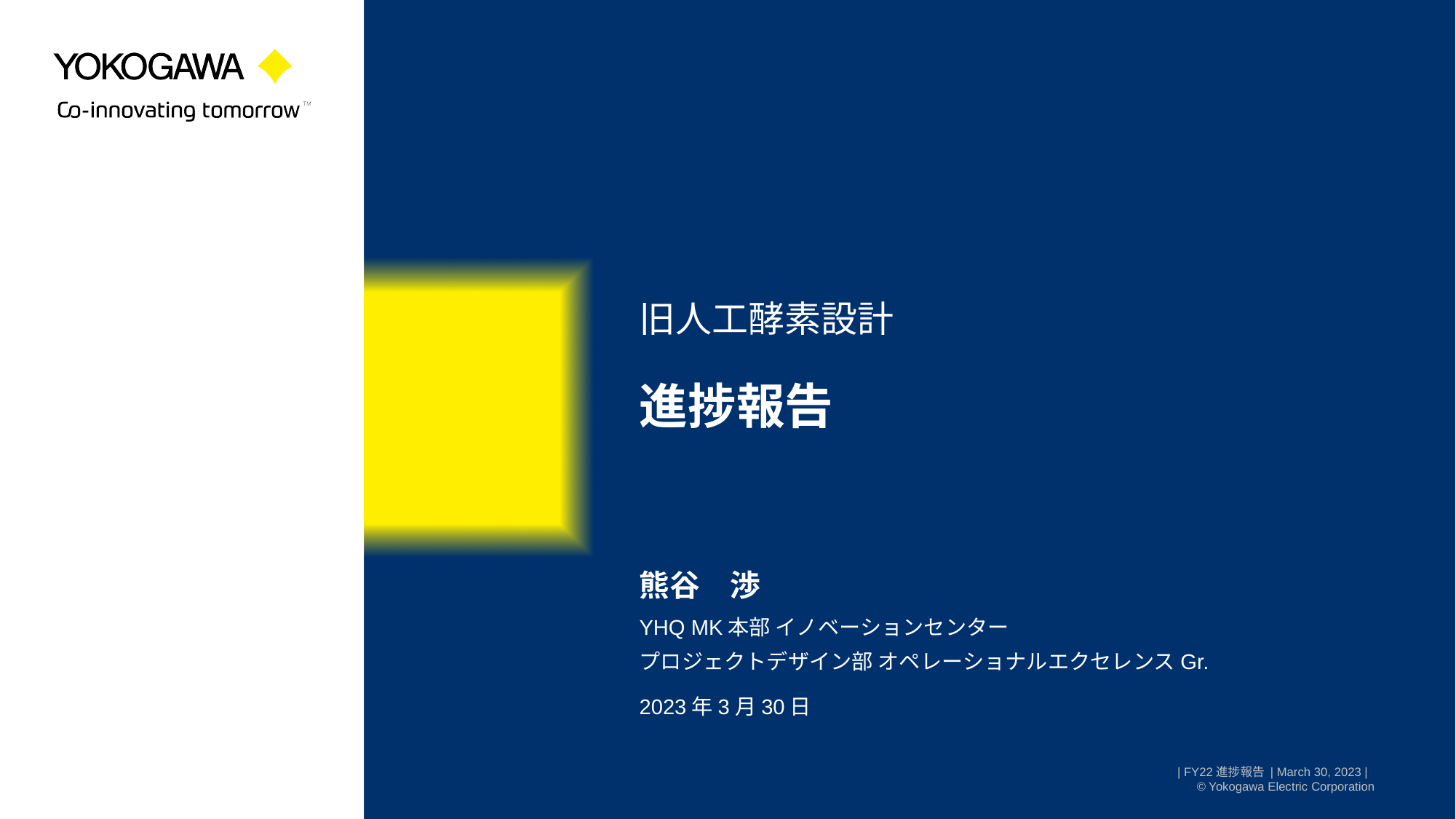

旧人工酵素設計
# 進捗報告
熊谷　渉
YHQ MK本部 イノベーションセンター
プロジェクトデザイン部 オペレーショナルエクセレンスGr.
2023年3月30日